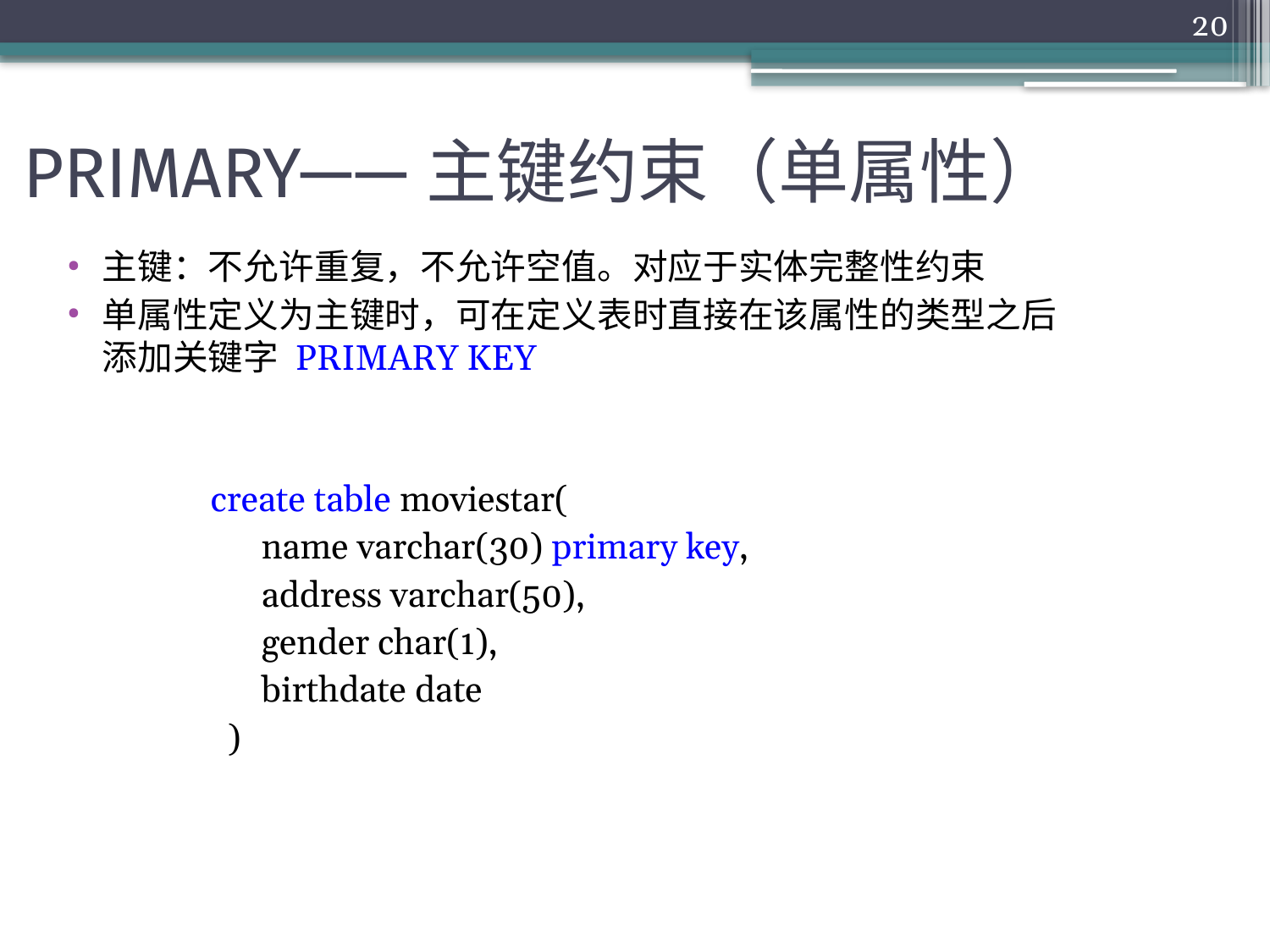

20
# PRIMARY——主键约束（单属性）
主键：不允许重复，不允许空值。对应于实体完整性约束
单属性定义为主键时，可在定义表时直接在该属性的类型之后添加关键字 PRIMARY KEY
create table moviestar(
      name varchar(30) primary key,
      address varchar(50),
      gender char(1),
      birthdate date
  )